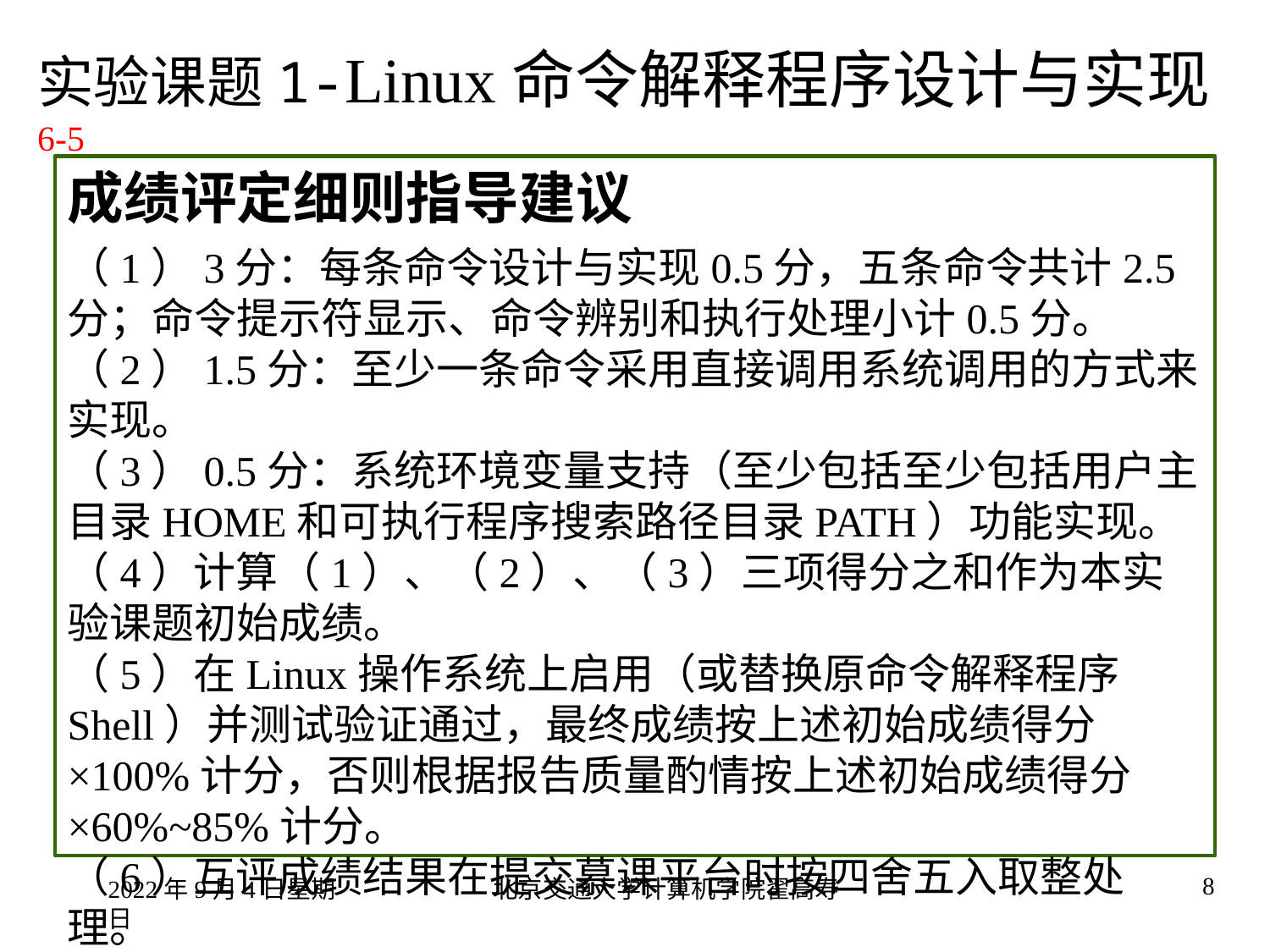

# 实验课题1-Linux命令解释程序设计与实现6-5
成绩评定细则指导建议
（1）3分：每条命令设计与实现0.5分，五条命令共计2.5分；命令提示符显示、命令辨别和执行处理小计0.5分。
（2）1.5分：至少一条命令采用直接调用系统调用的方式来实现。
（3）0.5分：系统环境变量支持（至少包括至少包括用户主目录HOME和可执行程序搜索路径目录PATH）功能实现。
（4）计算（1）、（2）、（3）三项得分之和作为本实验课题初始成绩。
（5）在Linux操作系统上启用（或替换原命令解释程序Shell）并测试验证通过，最终成绩按上述初始成绩得分×100%计分，否则根据报告质量酌情按上述初始成绩得分×60%~85%计分。
（6）互评成绩结果在提交慕课平台时按四舍五入取整处理。
2022年9月4日星期日
北京交通大学计算机学院翟高寿
8